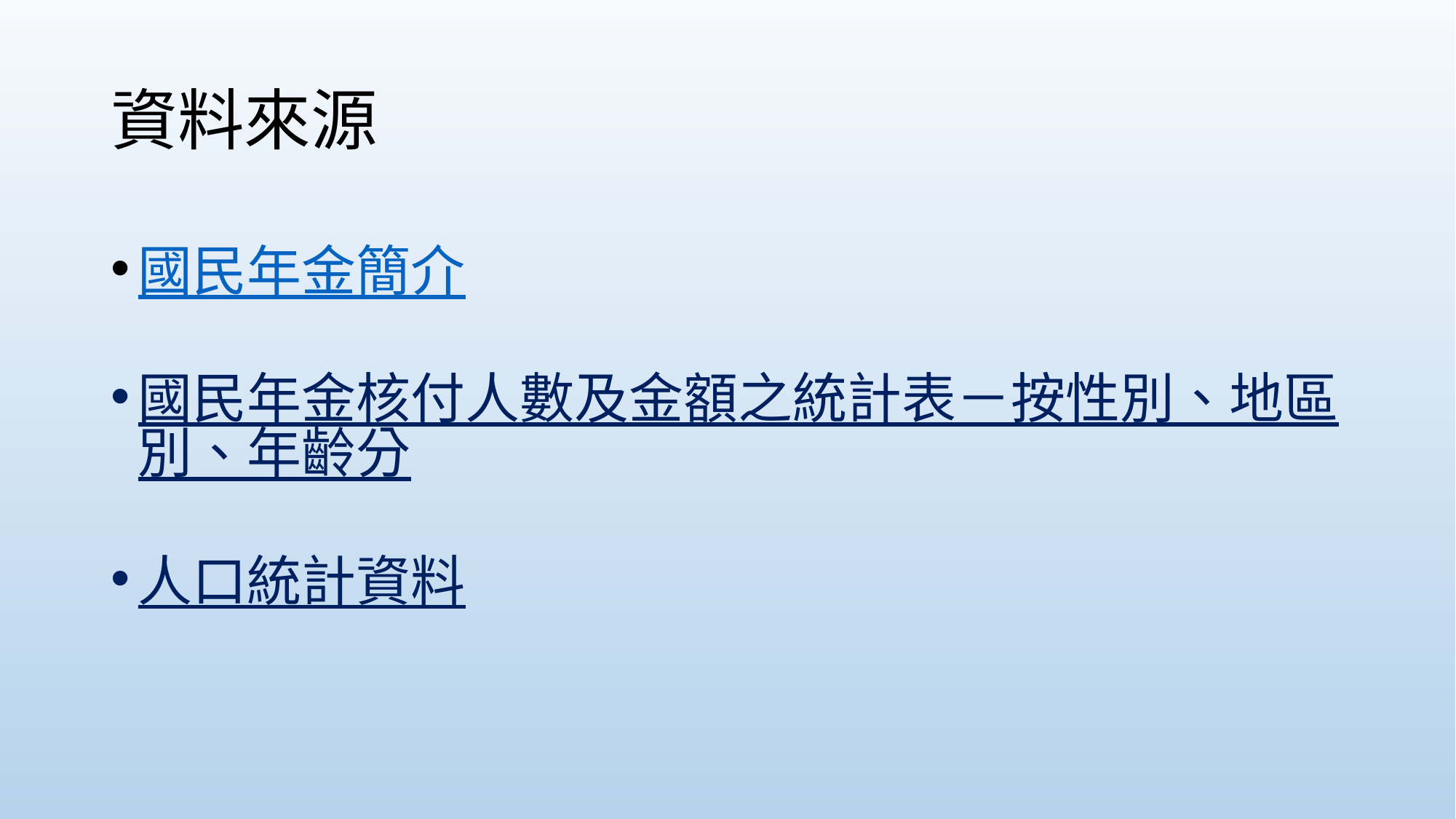

# 資料來源
國民年金簡介

國民年金核付人數及金額之統計表－按性別、地區別、年齡分

人口統計資料